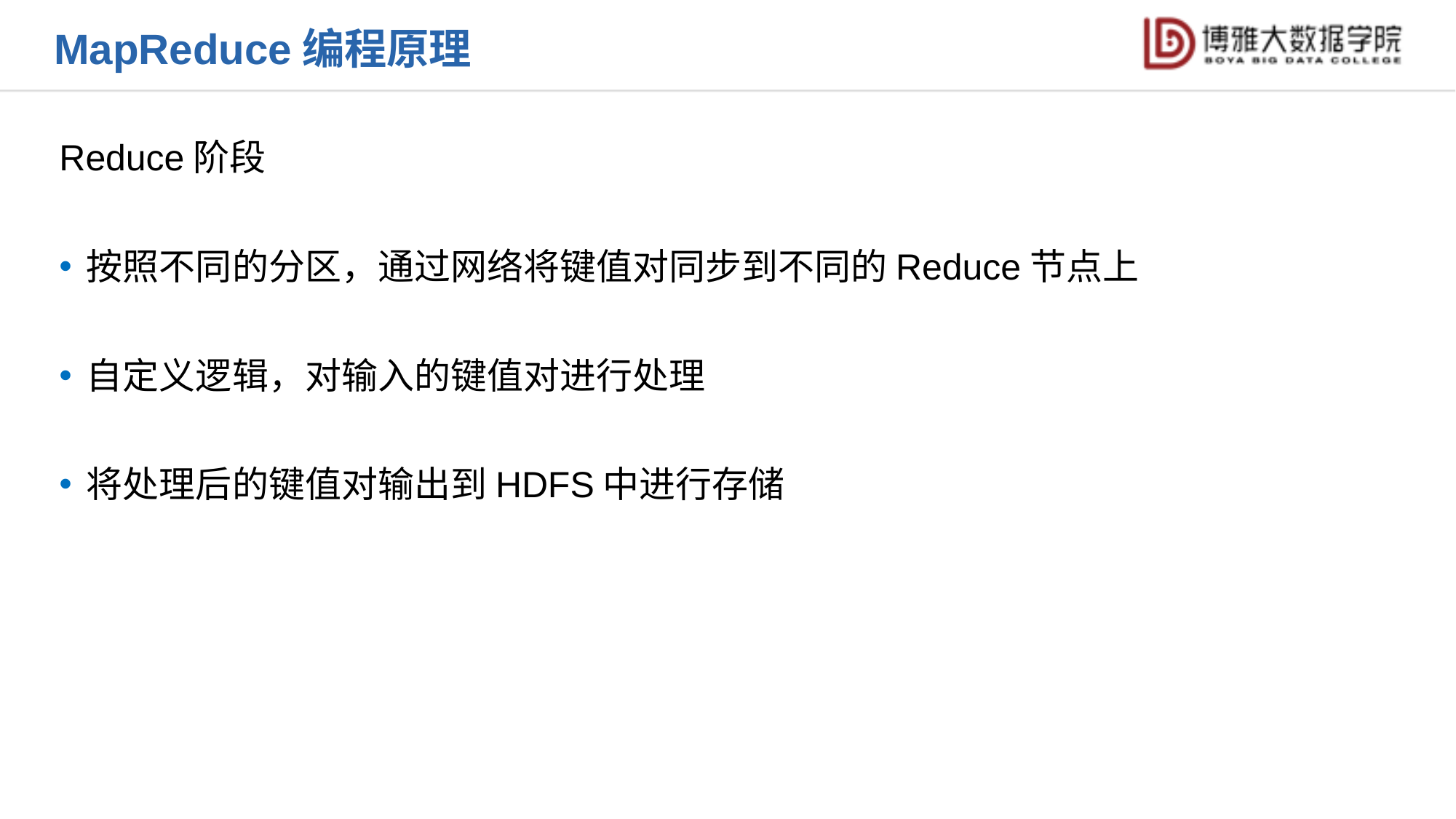

MapReduce编程原理

Reduce阶段

按照不同的分区，通过网络将键值对同步到不同的Reduce节点上

自定义逻辑，对输入的键值对进行处理

将处理后的键值对输出到HDFS中进行存储